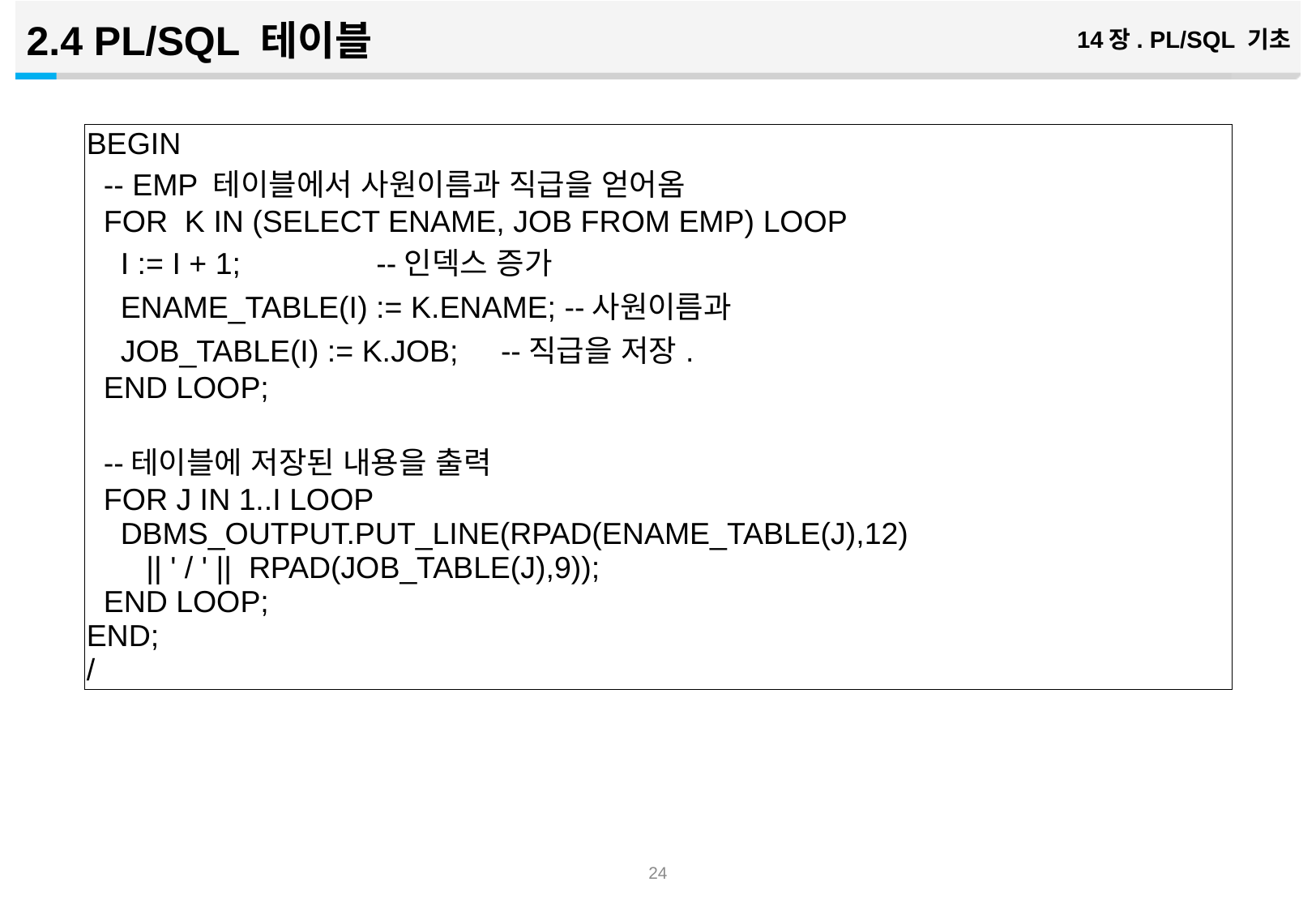

2.4 PL/SQL 테이블
14장. PL/SQL 기초
| BEGIN -- EMP 테이블에서 사원이름과 직급을 얻어옴 FOR K IN (SELECT ENAME, JOB FROM EMP) LOOP I := I + 1; --인덱스 증가 ENAME\_TABLE(I) := K.ENAME; --사원이름과 JOB\_TABLE(I) := K.JOB; --직급을 저장. END LOOP; --테이블에 저장된 내용을 출력 FOR J IN 1..I LOOP DBMS\_OUTPUT.PUT\_LINE(RPAD(ENAME\_TABLE(J),12) || ' / ' || RPAD(JOB\_TABLE(J),9)); END LOOP; END; / |
| --- |
24